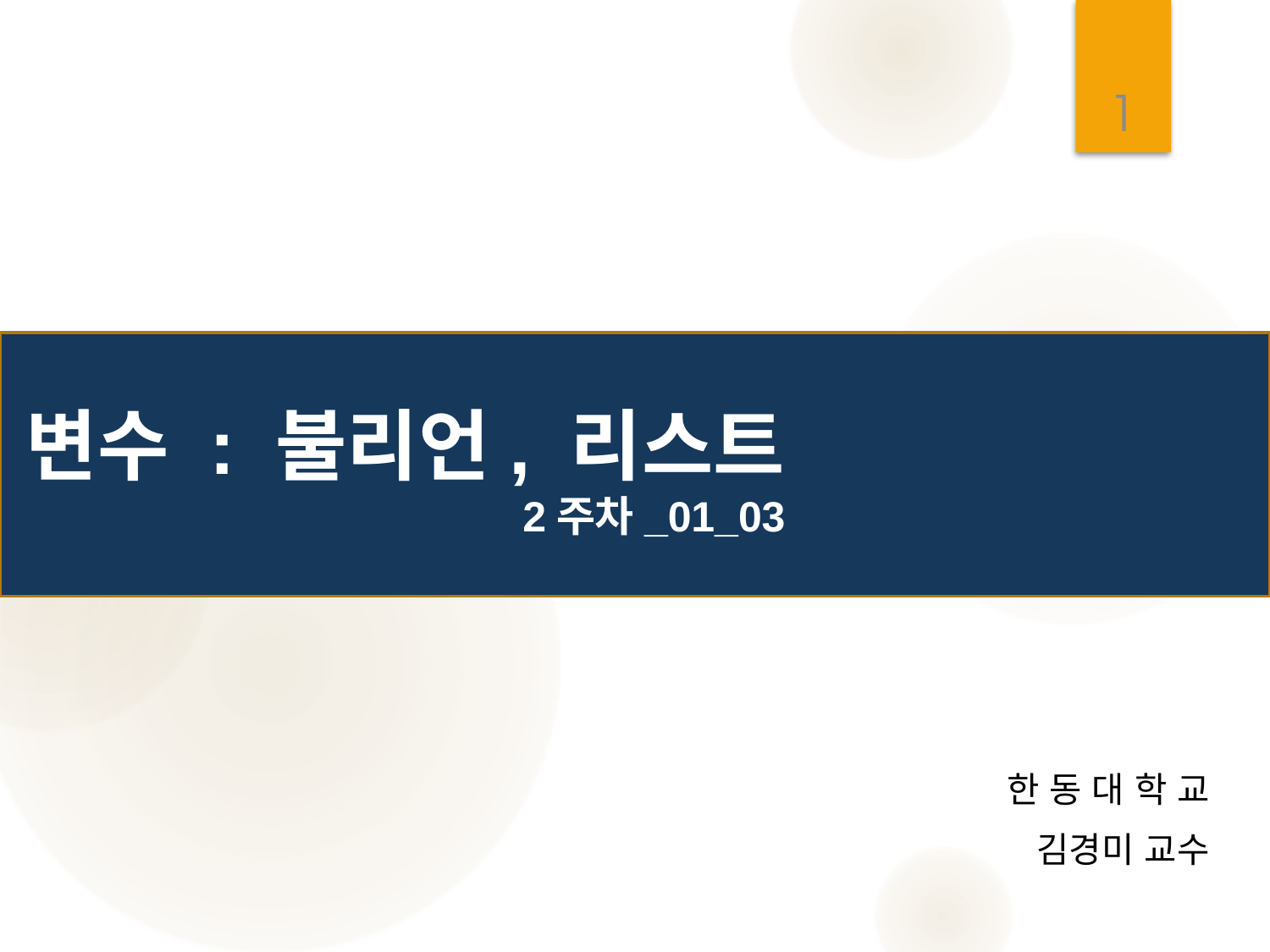

1

# 변수 : 불리언, 리스트 2주차_01_03
한 동 대 학 교
 김경미 교수